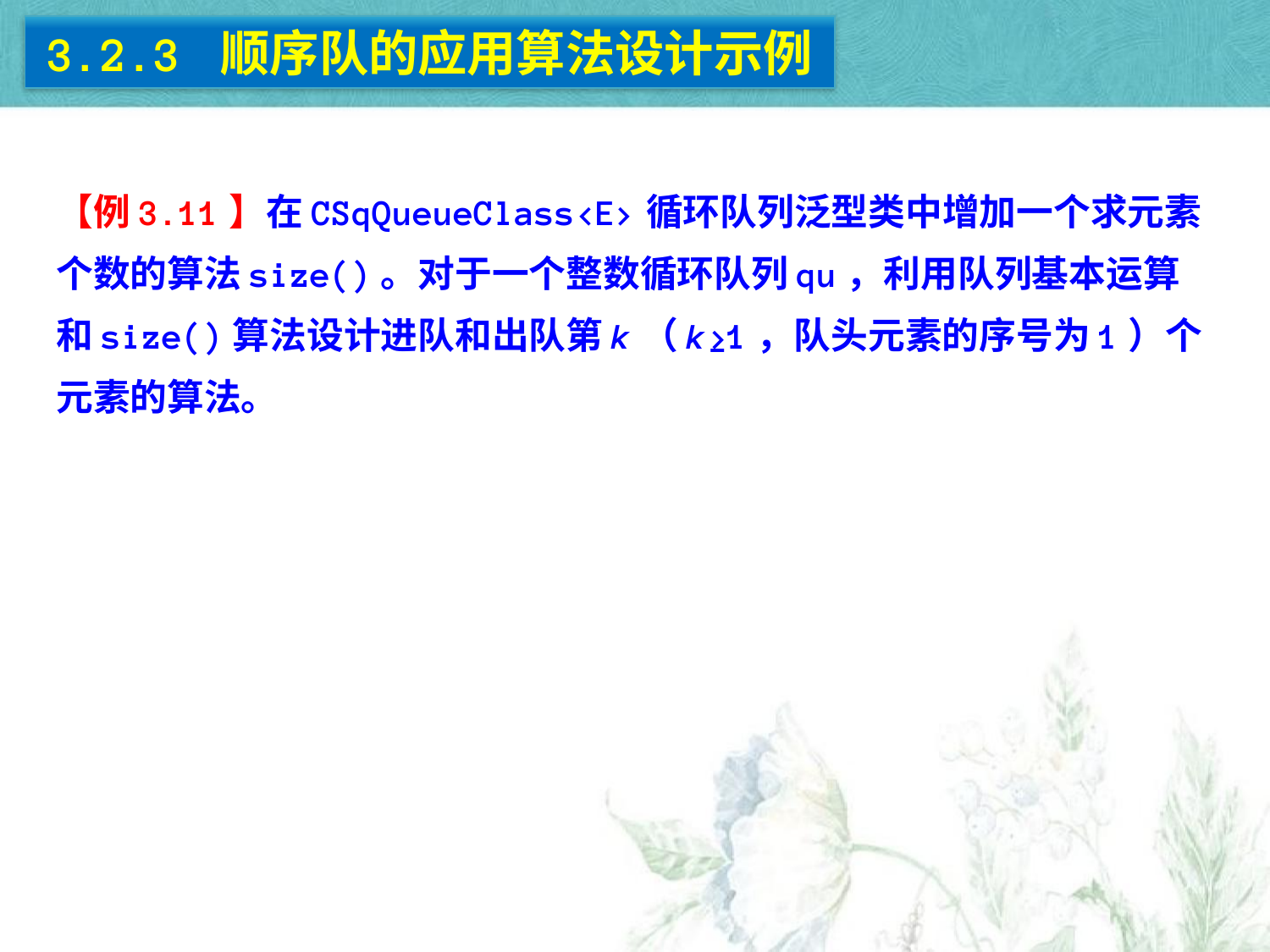

3.2.3 顺序队的应用算法设计示例
【例3.11】在CSqQueueClass<E>循环队列泛型类中增加一个求元素个数的算法size()。对于一个整数循环队列qu，利用队列基本运算和size()算法设计进队和出队第k（k≥1，队头元素的序号为1）个元素的算法。